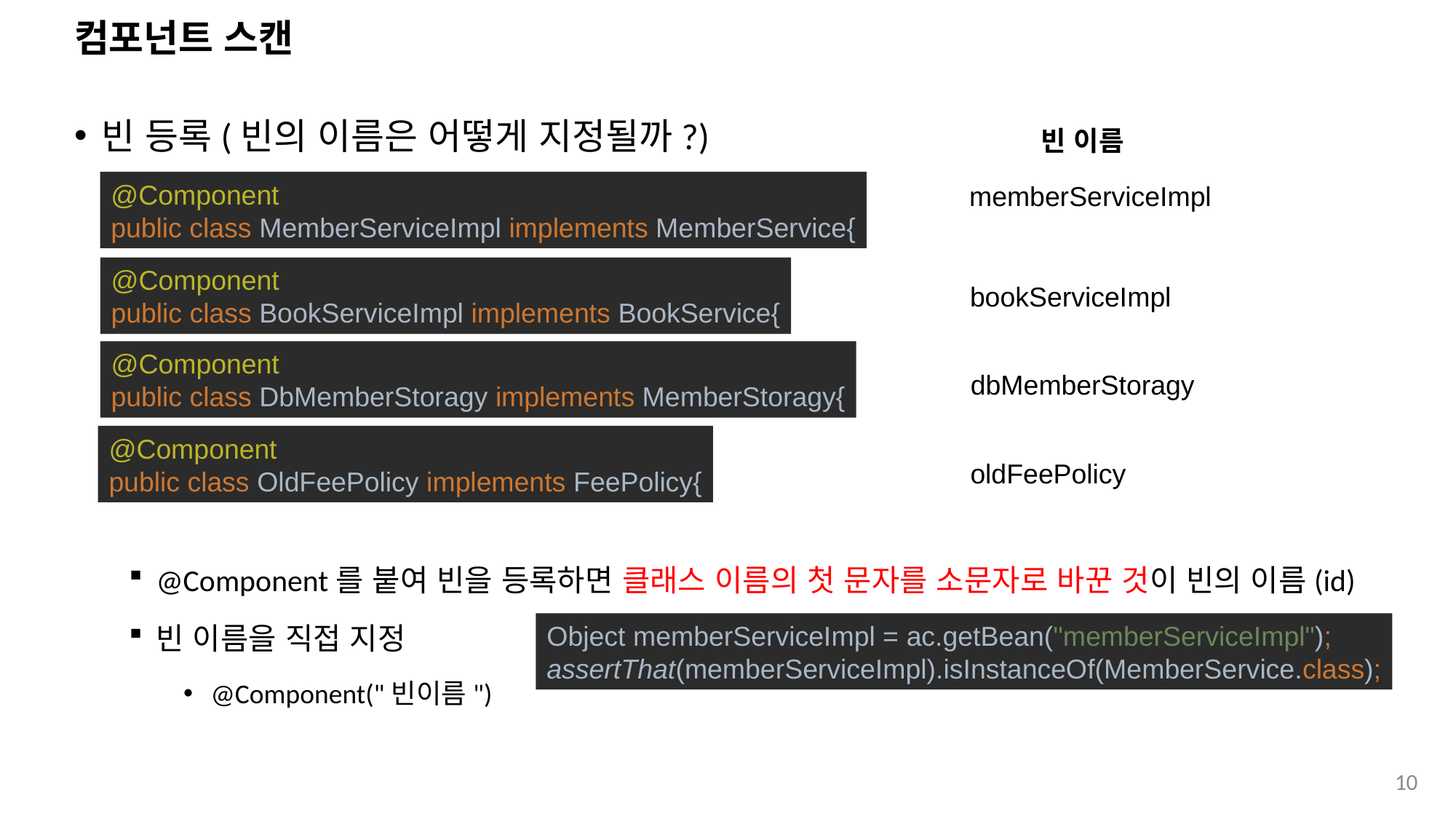

# 컴포넌트 스캔
빈 등록(빈의 이름은 어떻게 지정될까?)

@Component를 붙여 빈을 등록하면 클래스 이름의 첫 문자를 소문자로 바꾼 것이 빈의 이름(id)
빈 이름을 직접 지정
@Component("빈이름")

빈 이름
@Component
public class MemberServiceImpl implements MemberService{
memberServiceImpl
@Component
public class BookServiceImpl implements BookService{
bookServiceImpl
@Component
public class DbMemberStoragy implements MemberStoragy{
dbMemberStoragy
@Component
public class OldFeePolicy implements FeePolicy{
oldFeePolicy
Object memberServiceImpl = ac.getBean("memberServiceImpl");
assertThat(memberServiceImpl).isInstanceOf(MemberService.class);
10